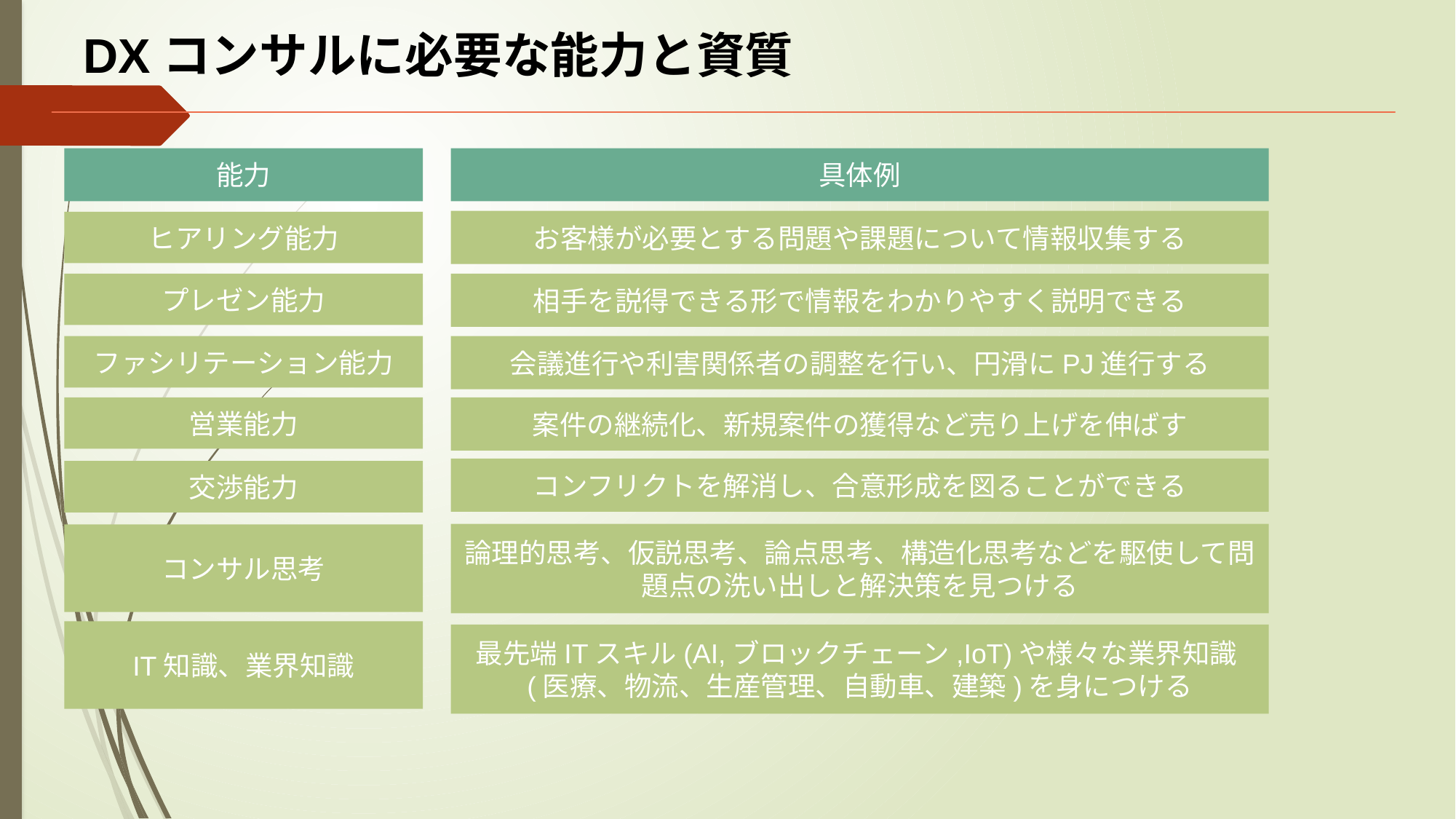

DXコンサルに必要な能力と資質
能力
具体例
お客様が必要とする問題や課題について情報収集する
ヒアリング能力
プレゼン能力
相手を説得できる形で情報をわかりやすく説明できる
ファシリテーション能力
会議進行や利害関係者の調整を行い、円滑にPJ進行する
営業能力
案件の継続化、新規案件の獲得など売り上げを伸ばす
コンフリクトを解消し、合意形成を図ることができる
交渉能力
論理的思考、仮説思考、論点思考、構造化思考などを駆使して問題点の洗い出しと解決策を見つける
コンサル思考
IT知識、業界知識
最先端ITスキル(AI,ブロックチェーン,IoT)や様々な業界知識(医療、物流、生産管理、自動車、建築)を身につける